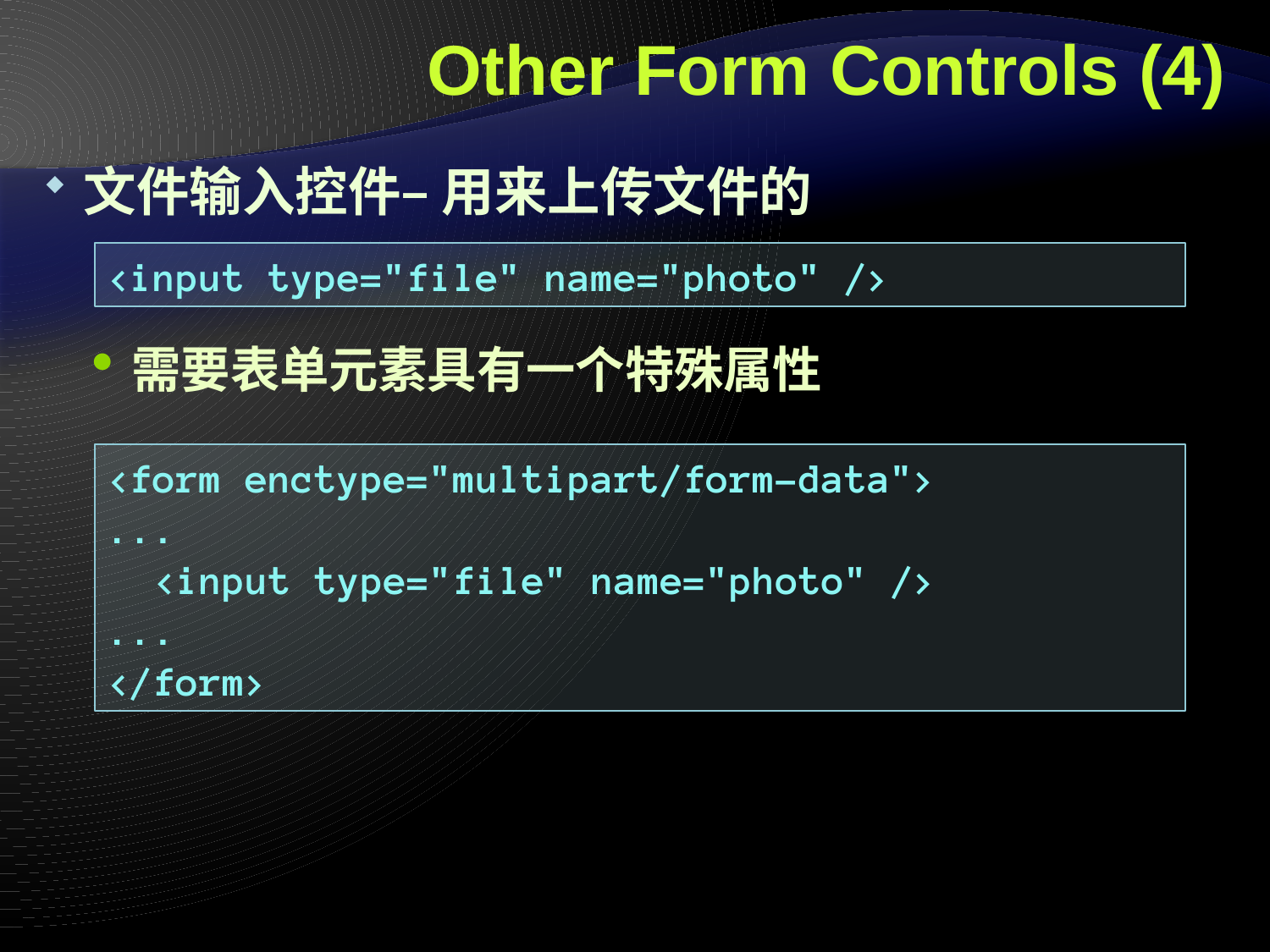

# Other Form Controls (4)
文件输入控件– 用来上传文件的

需要表单元素具有一个特殊属性
<input type="file" name="photo" />
<form enctype="multipart/form-data">
...
  <input type="file" name="photo" />
...
</form>
80